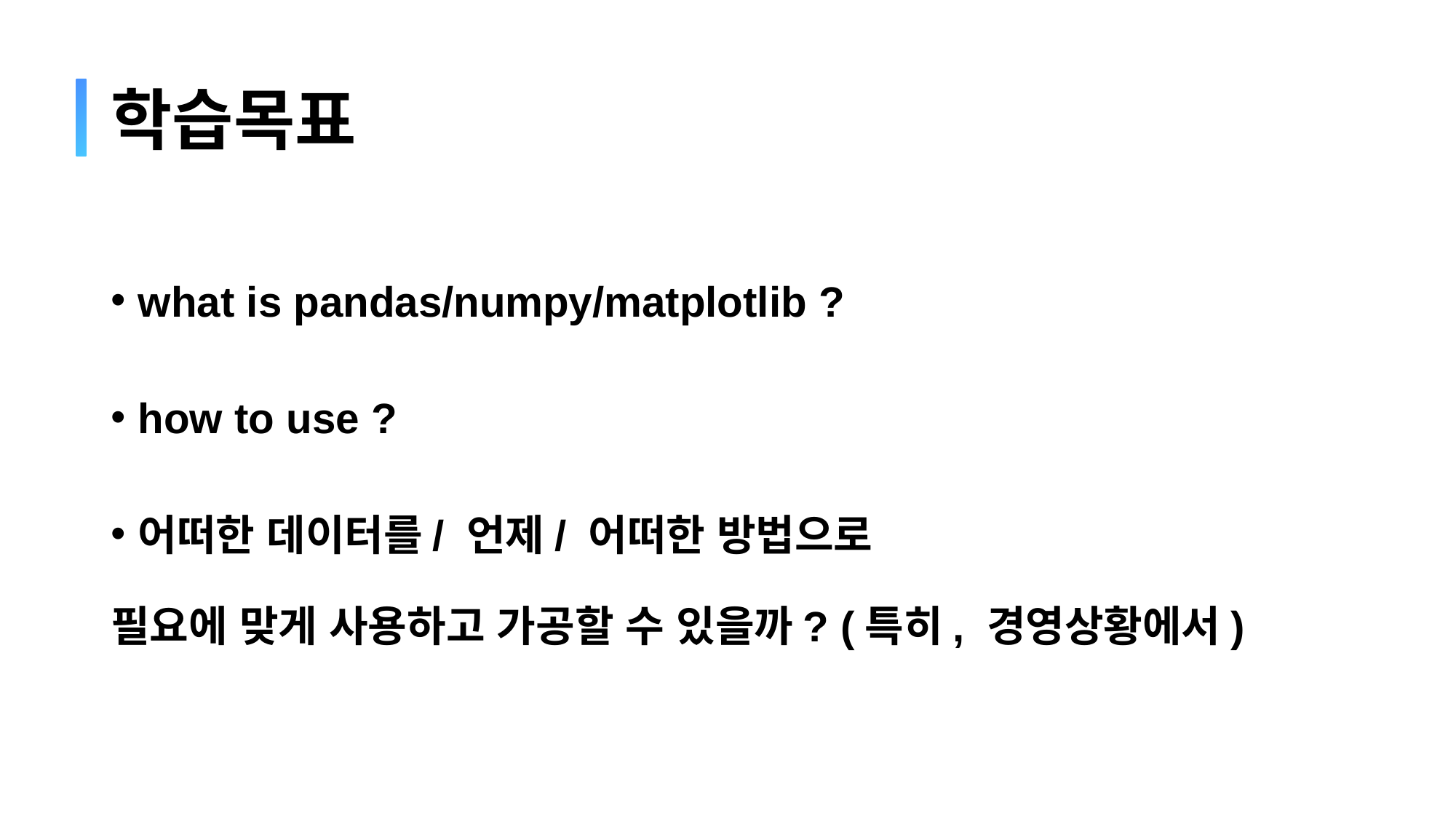

# 학습목표

what is pandas/numpy/matplotlib ?
how to use ?
어떠한 데이터를/ 언제/ 어떠한 방법으로
필요에 맞게 사용하고 가공할 수 있을까? (특히, 경영상황에서)